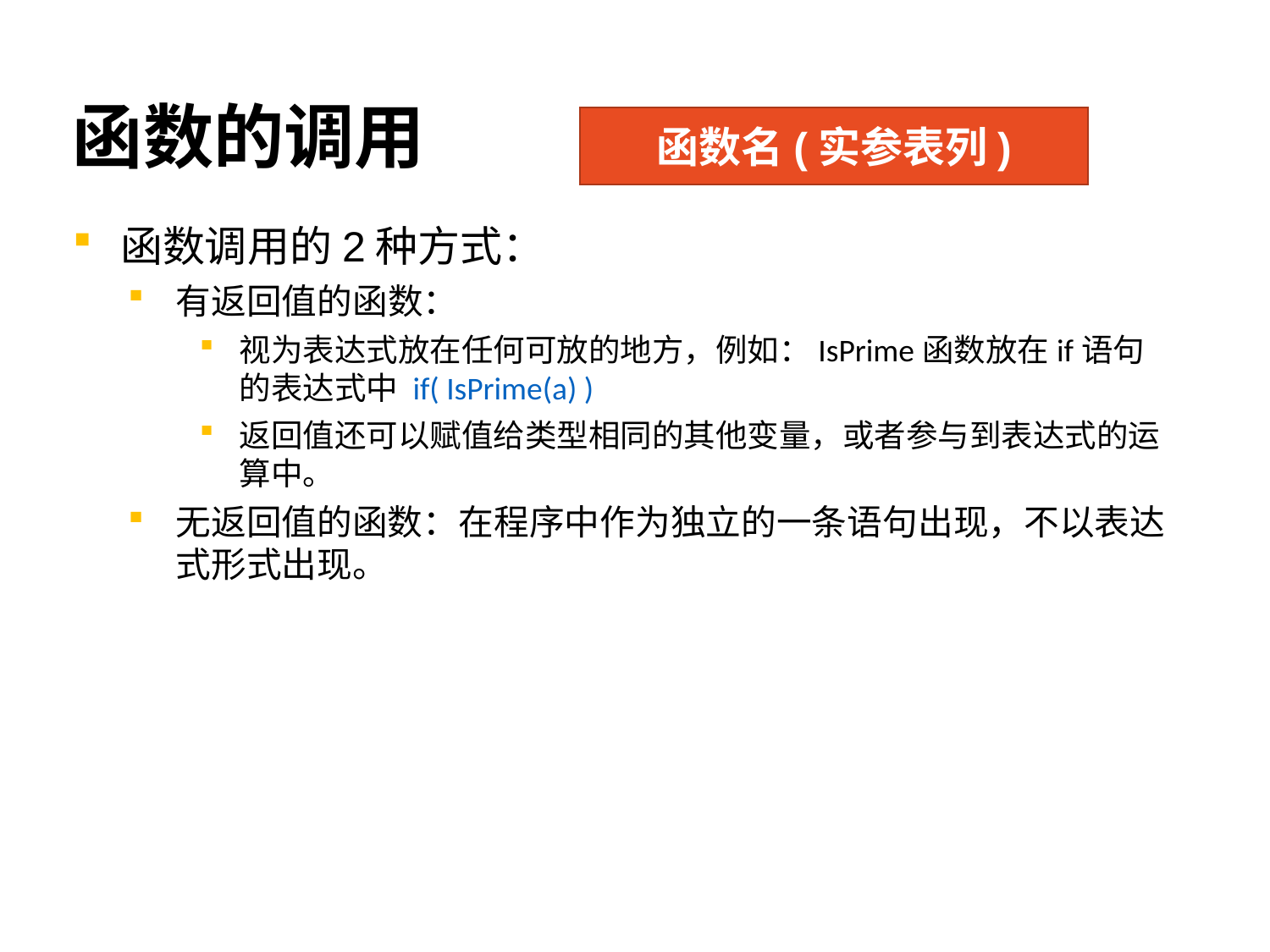

# 函数的调用
函数名(实参表列)
函数调用的2种方式：
有返回值的函数：
视为表达式放在任何可放的地方，例如：IsPrime函数放在if语句的表达式中 if( IsPrime(a) )
返回值还可以赋值给类型相同的其他变量，或者参与到表达式的运算中。
无返回值的函数：在程序中作为独立的一条语句出现，不以表达式形式出现。